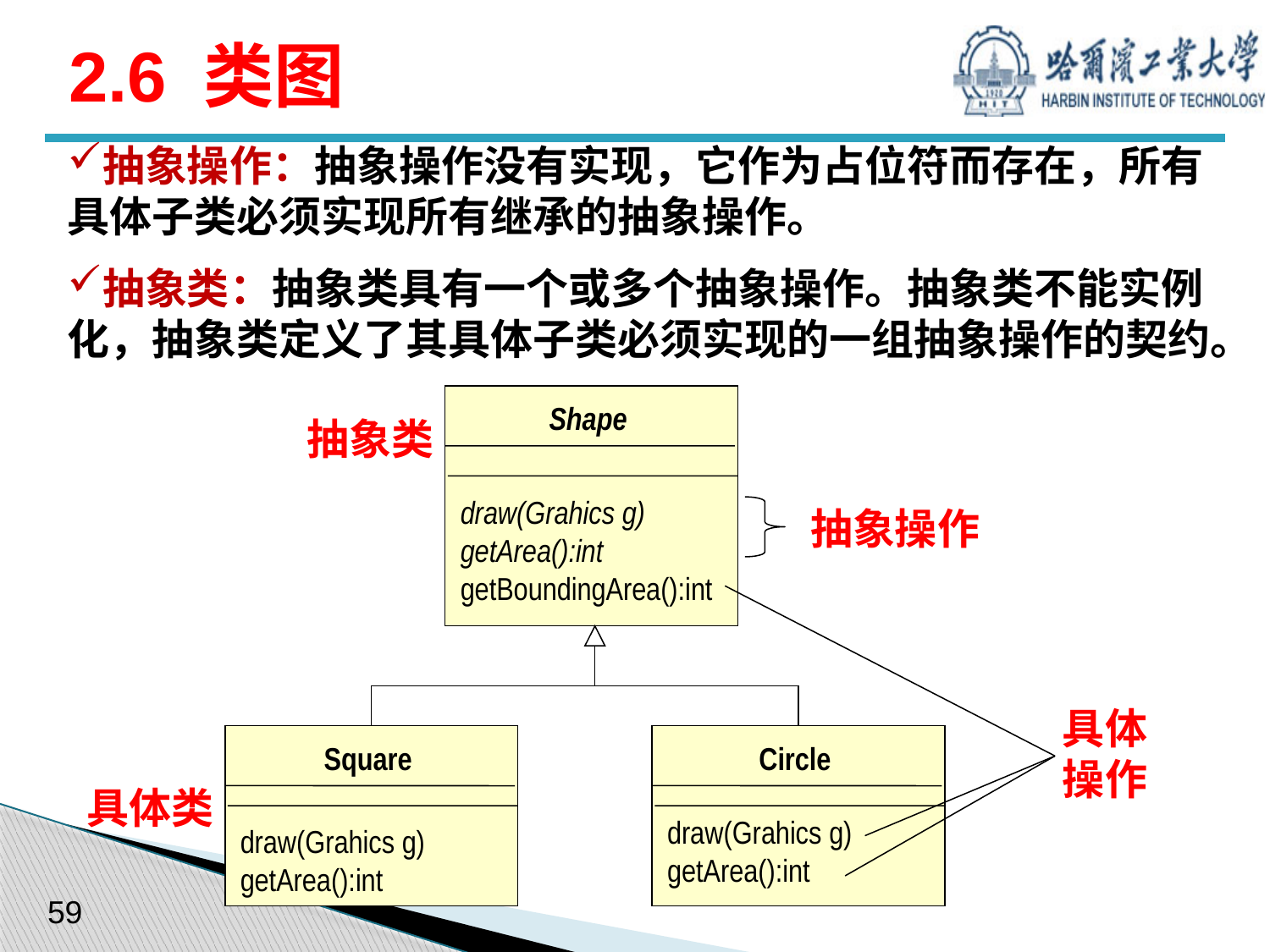

# 2.6 类图
抽象操作：抽象操作没有实现，它作为占位符而存在，所有具体子类必须实现所有继承的抽象操作。
抽象类：抽象类具有一个或多个抽象操作。抽象类不能实例化，抽象类定义了其具体子类必须实现的一组抽象操作的契约。

Shape

draw(Grahics g)
getArea():int
getBoundingArea():int
抽象类
抽象操作

具体操作

Square
Circle

具体类

draw(Grahics g)
getArea():int

draw(Grahics g)
getArea():int